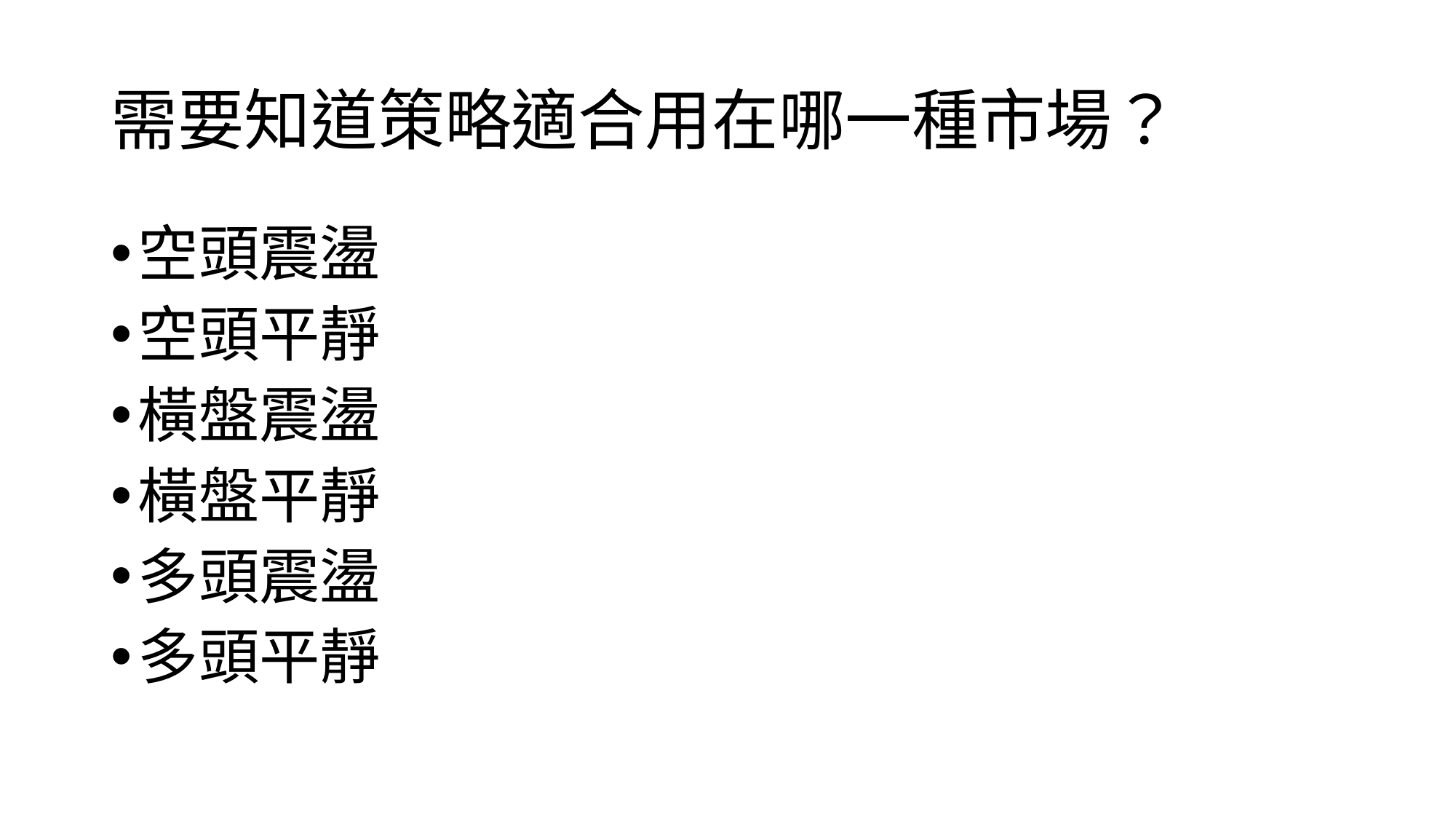

# 需要知道策略適合用在哪一種市場？
空頭震盪
空頭平靜
橫盤震盪
橫盤平靜
多頭震盪
多頭平靜